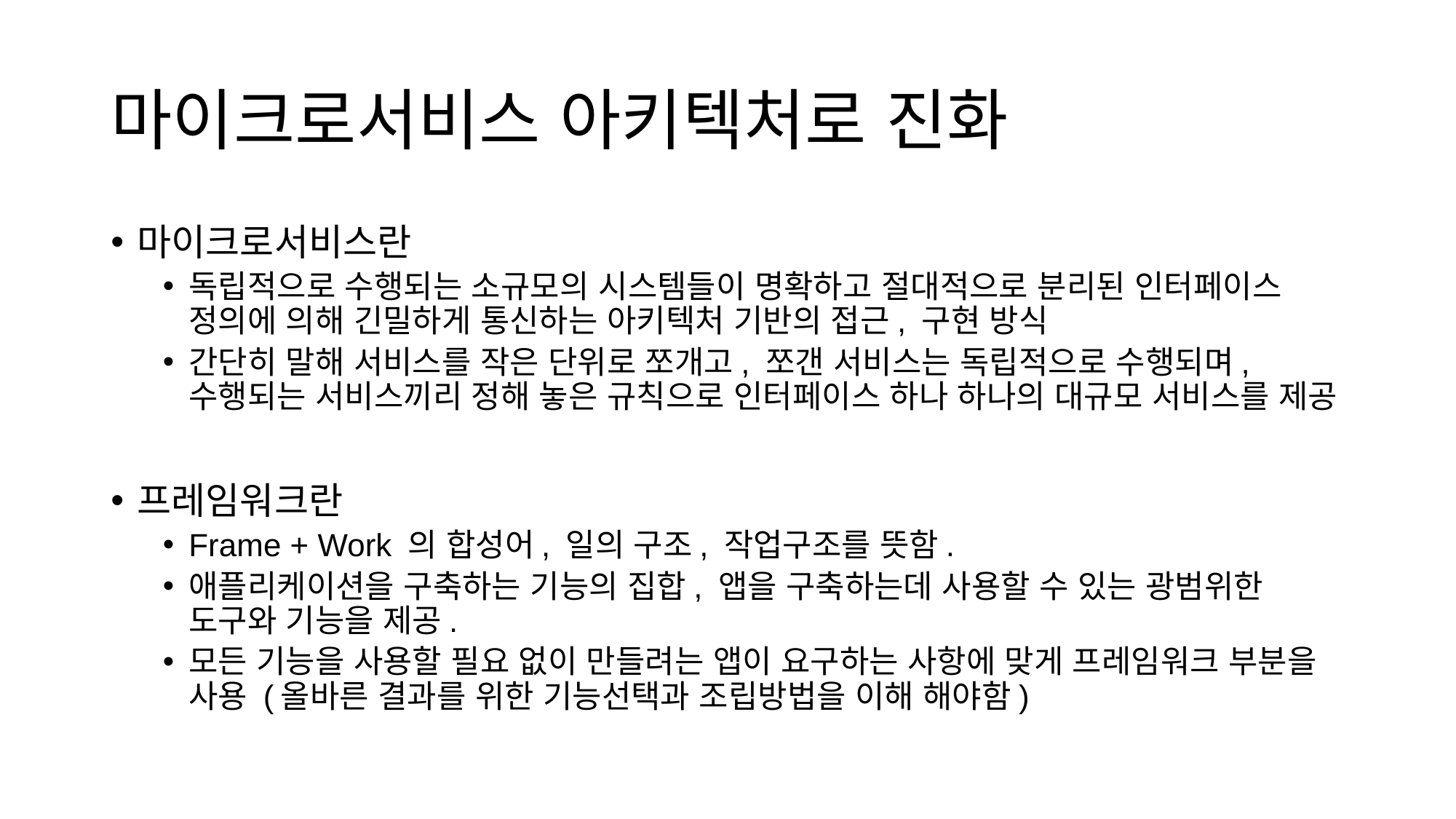

# 마이크로서비스 아키텍처로 진화
마이크로서비스란
독립적으로 수행되는 소규모의 시스템들이 명확하고 절대적으로 분리된 인터페이스 정의에 의해 긴밀하게 통신하는 아키텍처 기반의 접근, 구현 방식
간단히 말해 서비스를 작은 단위로 쪼개고, 쪼갠 서비스는 독립적으로 수행되며, 수행되는 서비스끼리 정해 놓은 규칙으로 인터페이스 하나 하나의 대규모 서비스를 제공

프레임워크란
Frame + Work 의 합성어, 일의 구조, 작업구조를 뜻함.
애플리케이션을 구축하는 기능의 집합, 앱을 구축하는데 사용할 수 있는 광범위한 도구와 기능을 제공.
모든 기능을 사용할 필요 없이 만들려는 앱이 요구하는 사항에 맞게 프레임워크 부분을 사용 (올바른 결과를 위한 기능선택과 조립방법을 이해 해야함)